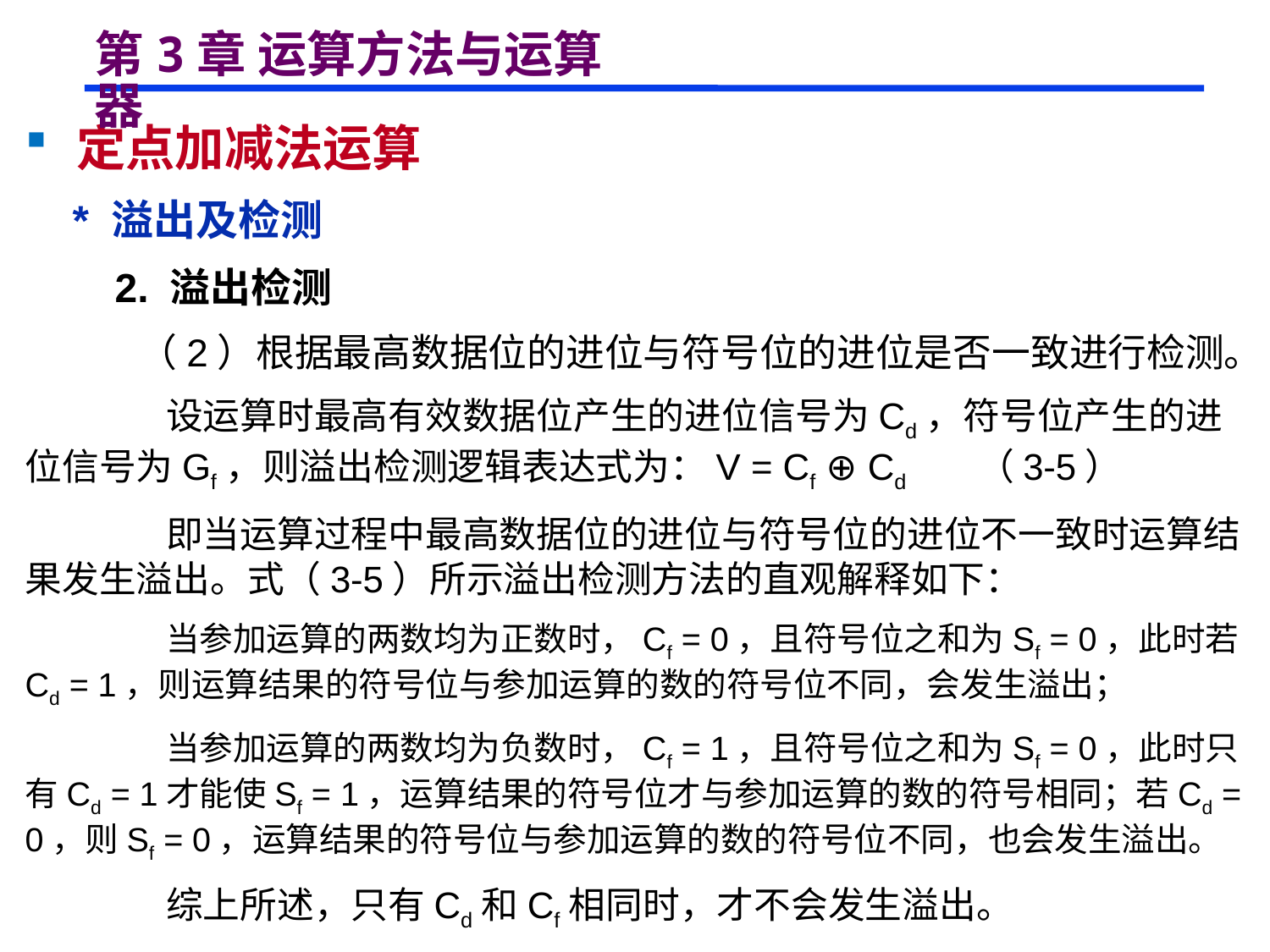

# 第3章 运算方法与运算器
 定点加减法运算
    * 溢出及检测
        2. 溢出检测
            （2）根据最高数据位的进位与符号位的进位是否一致进行检测。
                设运算时最高有效数据位产生的进位信号为Cd，符号位产生的进位信号为Gf，则溢出检测逻辑表达式为：V = Cf ⊕ Cd      （3-5）
                即当运算过程中最高数据位的进位与符号位的进位不一致时运算结果发生溢出。式（3-5）所示溢出检测方法的直观解释如下：
                  当参加运算的两数均为正数时，Cf = 0，且符号位之和为Sf = 0，此时若Cd = 1，则运算结果的符号位与参加运算的数的符号位不同，会发生溢出；
                  当参加运算的两数均为负数时，Cf = 1，且符号位之和为Sf = 0，此时只有Cd = 1才能使Sf = 1，运算结果的符号位才与参加运算的数的符号相同；若Cd = 0，则Sf = 0，运算结果的符号位与参加运算的数的符号位不同，也会发生溢出。
                综上所述，只有Cd和Cf相同时，才不会发生溢出。